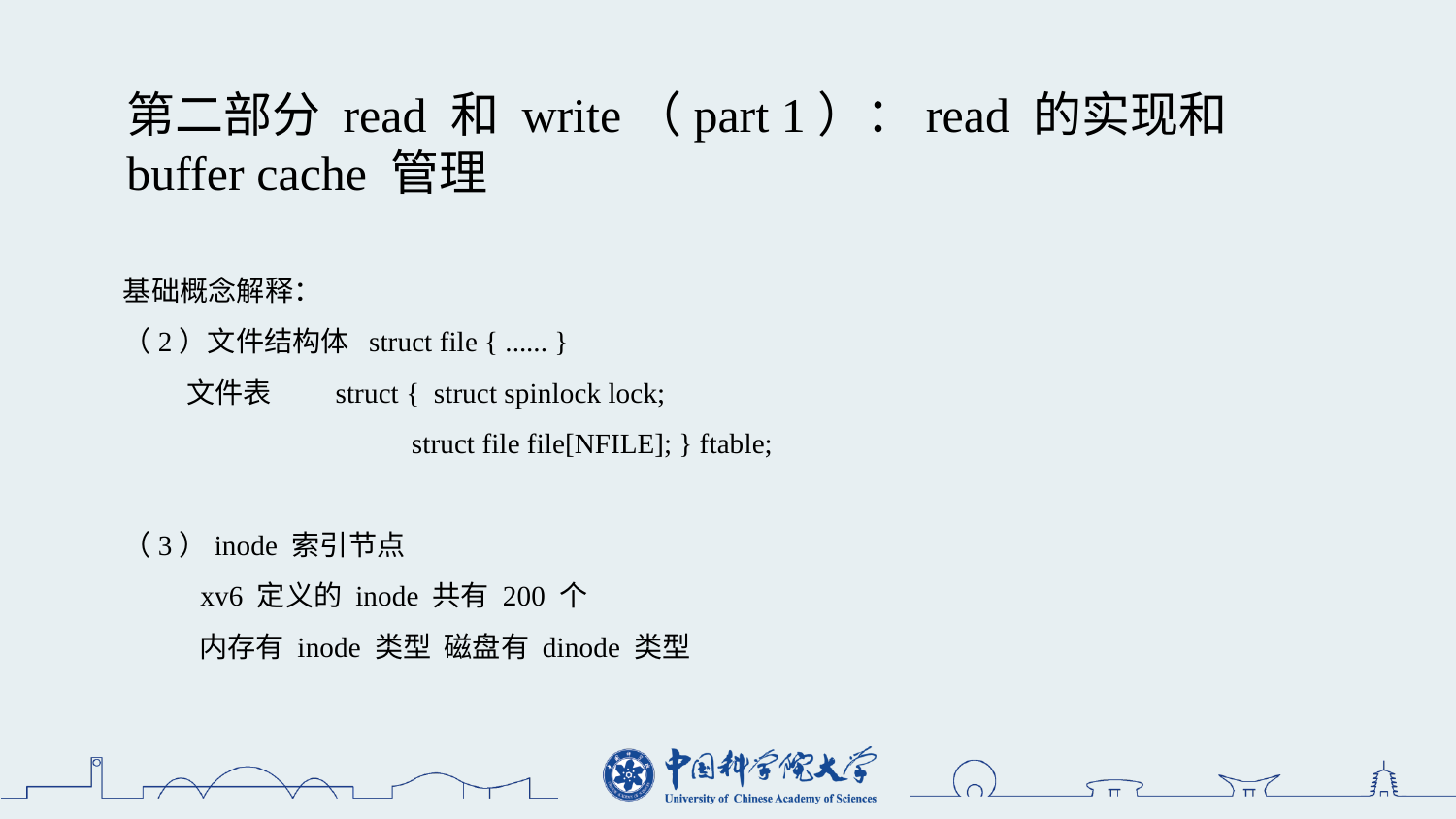

第二部分 read 和 write（part 1）：read 的实现和 buffer cache 管理
基础概念解释：
（2）文件结构体  struct file { ...... }
         文件表         struct {  struct spinlock lock;
                                         struct file file[NFILE]; } ftable;

（3）inode 索引节点
           xv6 定义的 inode 共有 200 个
           内存有 inode 类型  磁盘有 dinode 类型